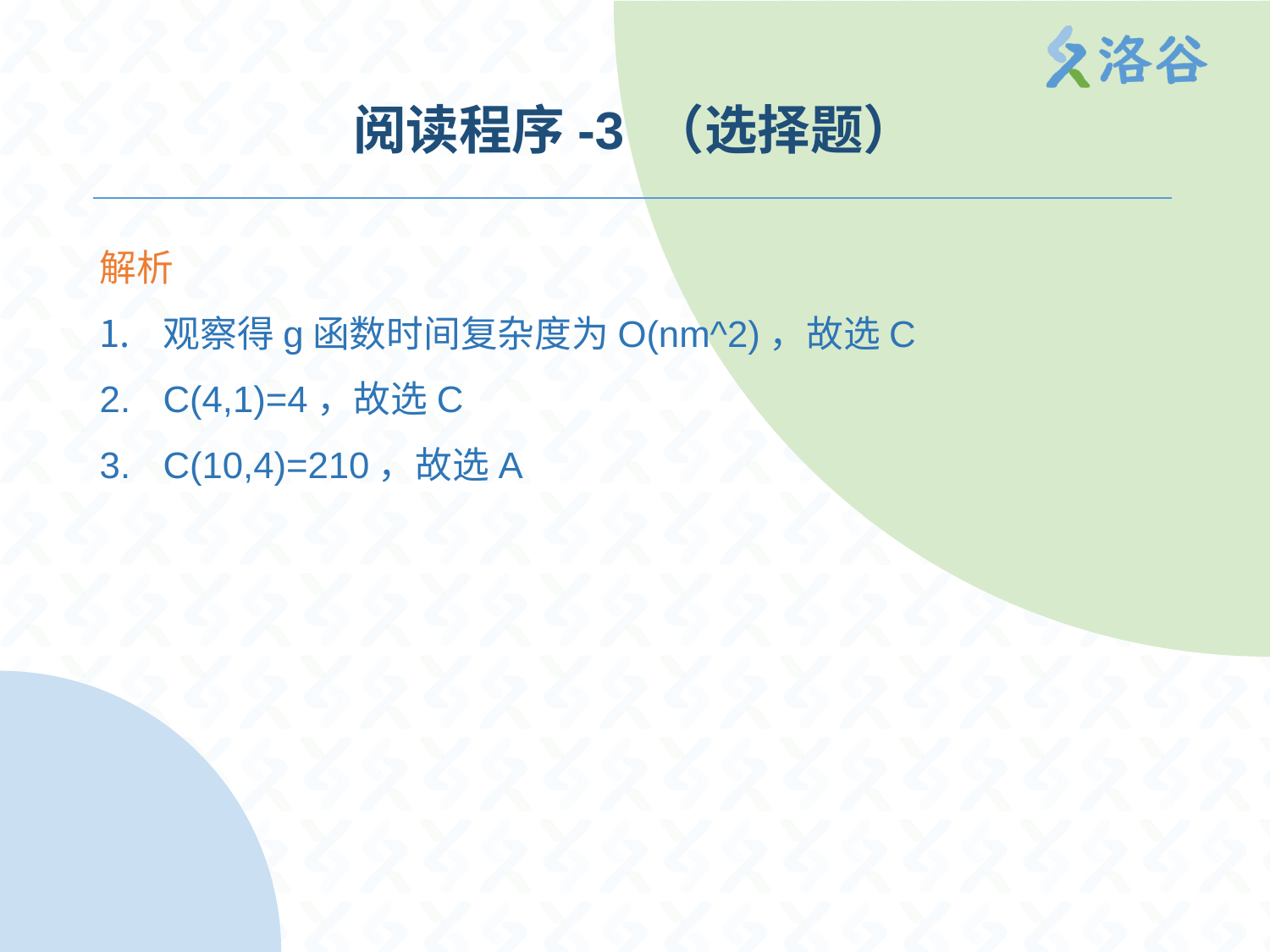

# 阅读程序-3 （选择题）
解析
观察得g函数时间复杂度为O(nm^2)，故选C
C(4,1)=4，故选C
C(10,4)=210，故选A